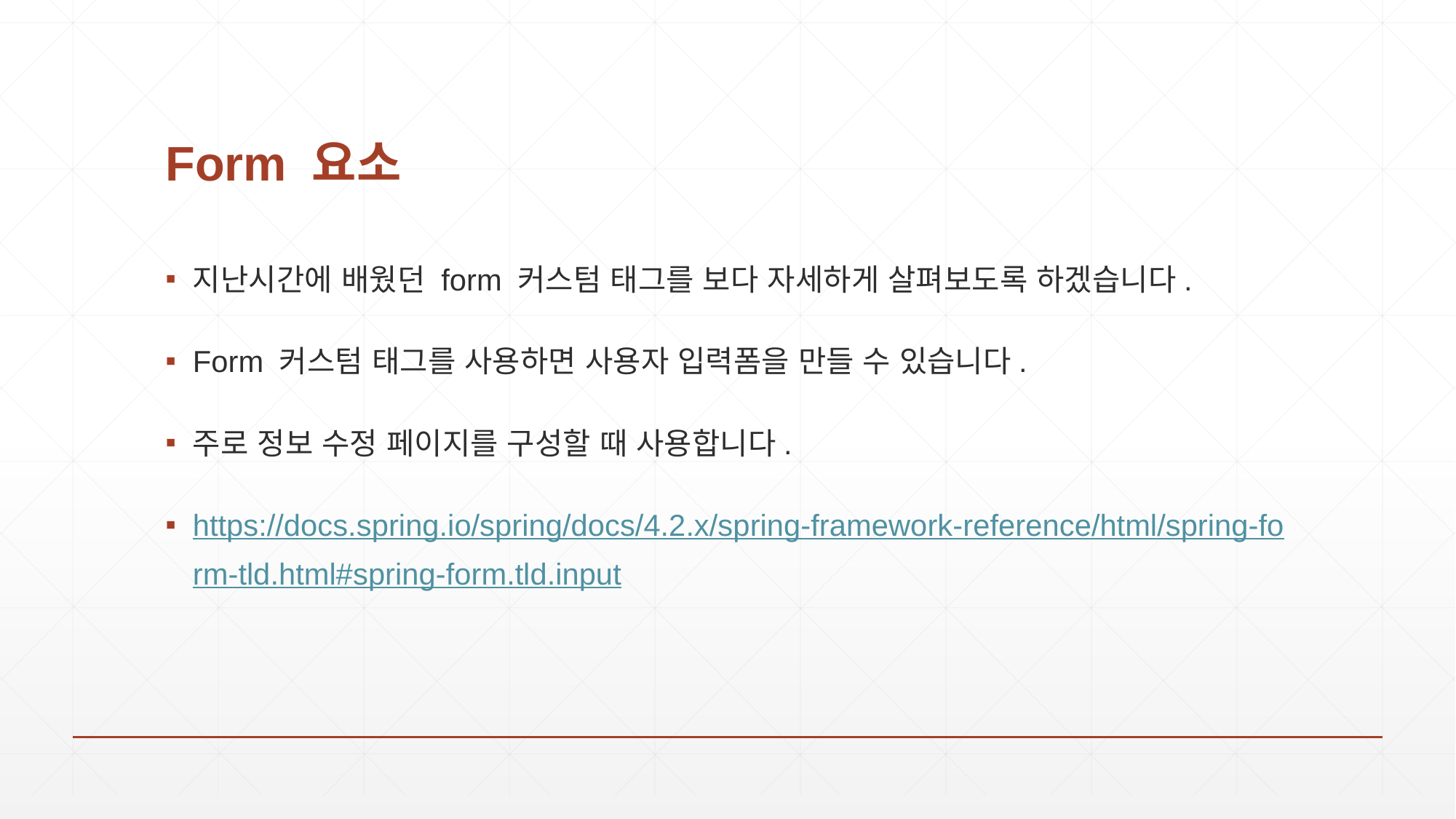

# Form 요소
지난시간에 배웠던 form 커스텀 태그를 보다 자세하게 살펴보도록 하겠습니다.
Form 커스텀 태그를 사용하면 사용자 입력폼을 만들 수 있습니다.
주로 정보 수정 페이지를 구성할 때 사용합니다.
https://docs.spring.io/spring/docs/4.2.x/spring-framework-reference/html/spring-form-tld.html#spring-form.tld.input